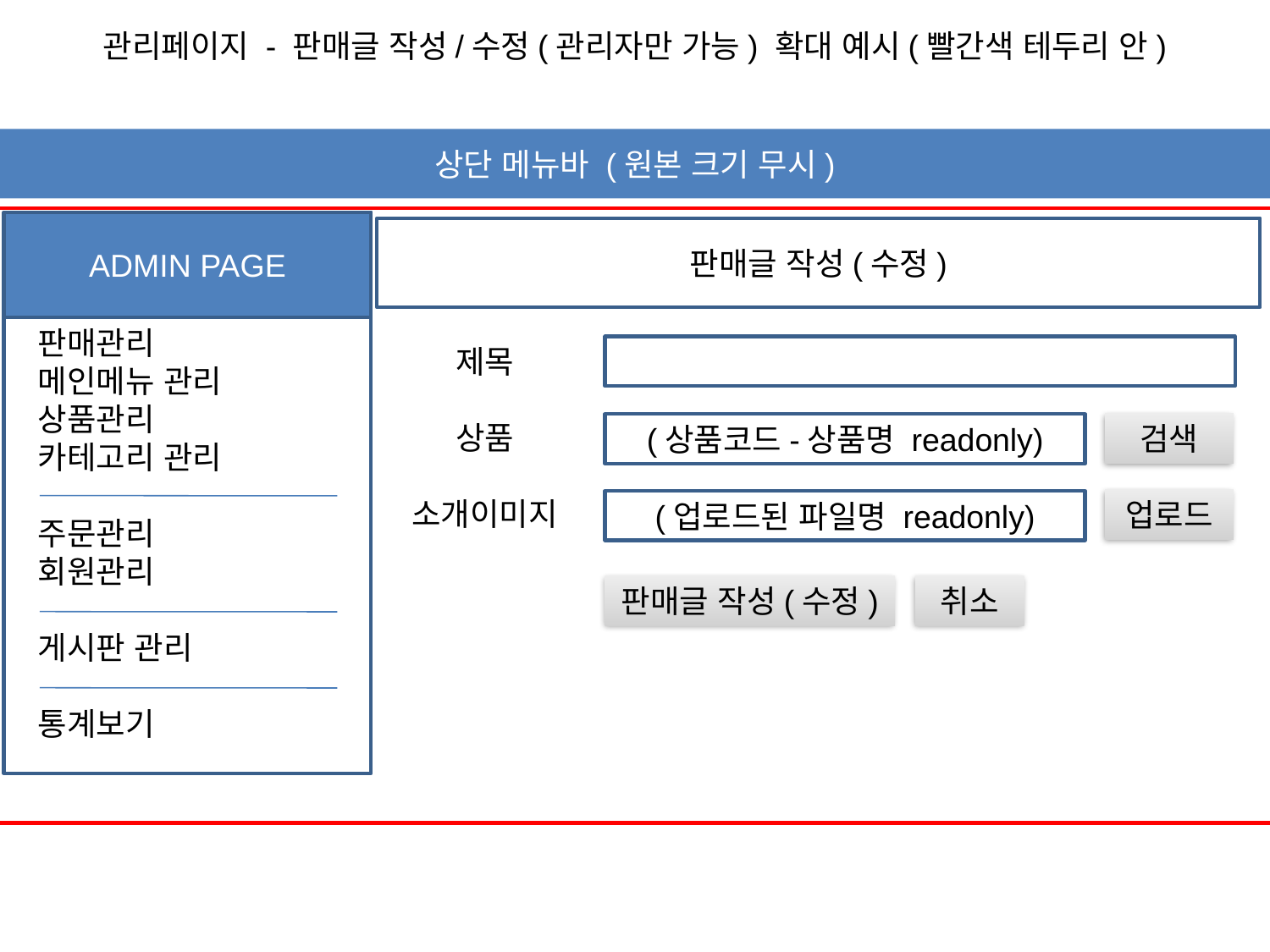

관리페이지 - 판매글 작성/수정(관리자만 가능) 확대 예시(빨간색 테두리 안)
상단 메뉴바 (원본 크기 무시)

ADMIN PAGE
판매글 작성(수정)
  판매관리
  메인메뉴 관리
  상품관리
  카테고리 관리

  주문관리
  회원관리

  게시판 관리

  통계보기
제목

상품

소개이미지

검색
(상품코드-상품명 readonly)
업로드
(업로드된 파일명 readonly)
판매글 작성(수정)
취소